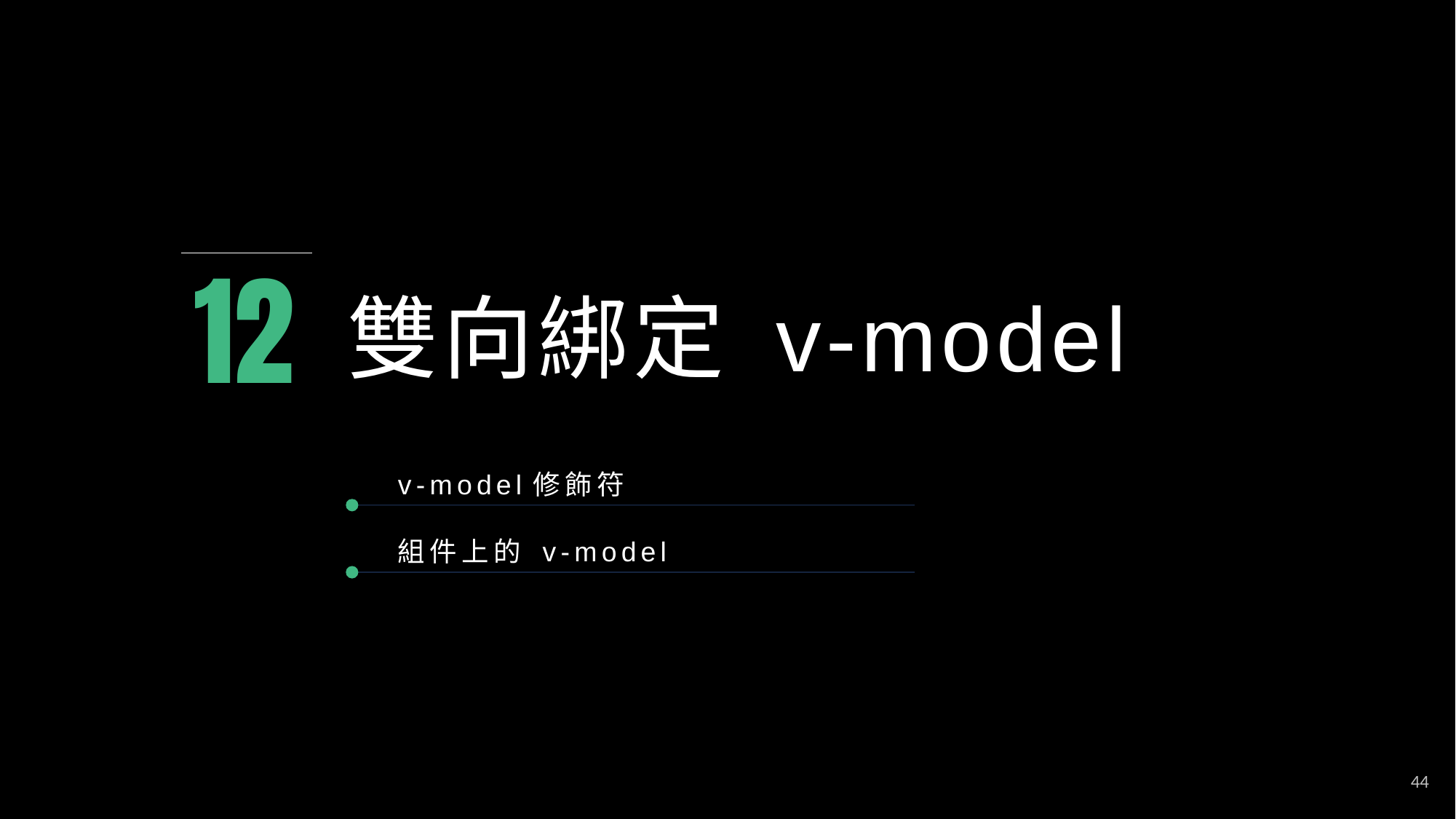

12
雙向綁定 v-model
v-model修飾符

組件上的 v-model

44